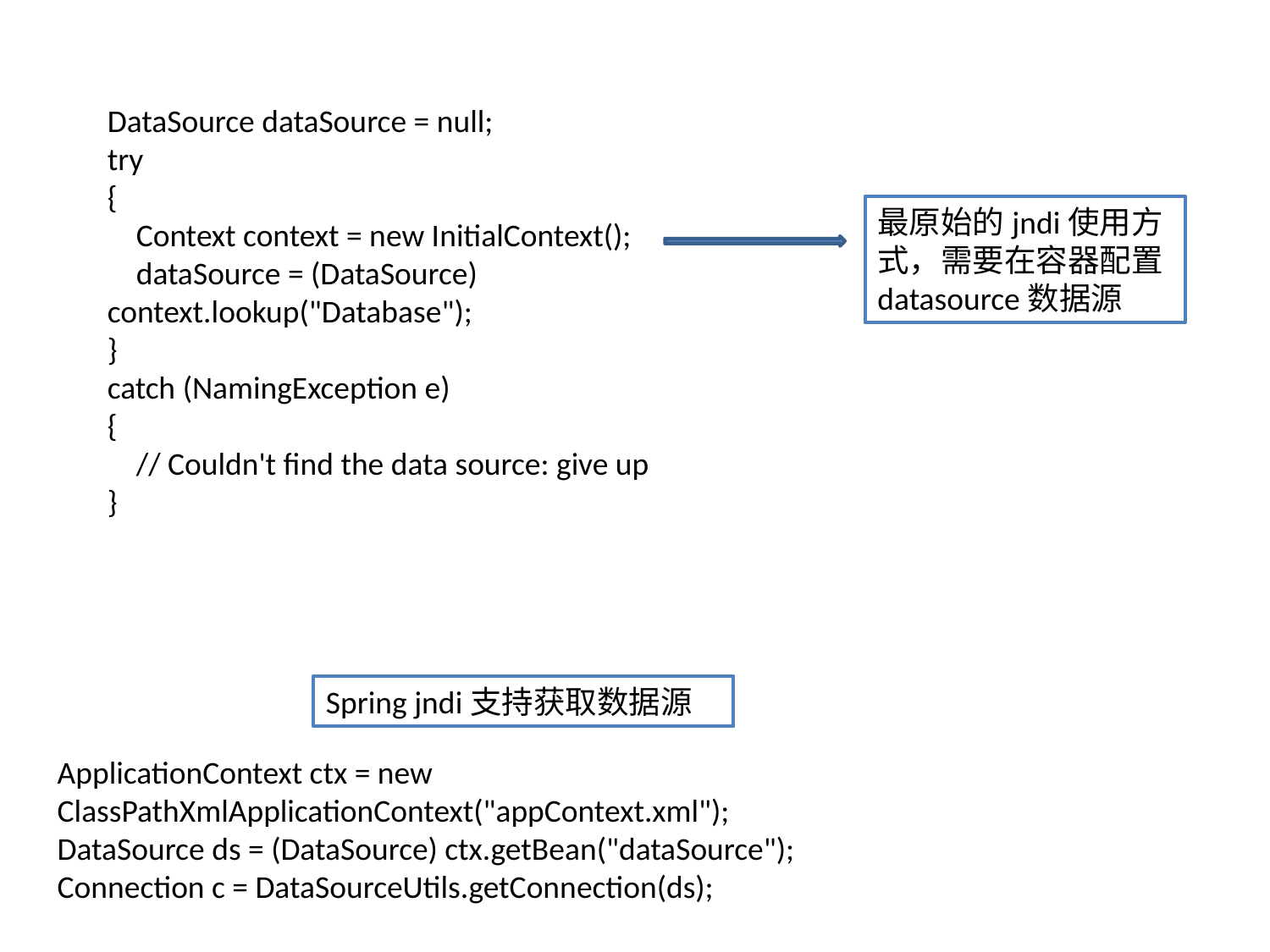

DataSource dataSource = null;
try
{
    Context context = new InitialContext();
    dataSource = (DataSource) context.lookup("Database");
}
catch (NamingException e)
{
    // Couldn't find the data source: give up
}
最原始的jndi使用方式，需要在容器配置datasource数据源

Spring jndi支持获取数据源
ApplicationContext ctx = new ClassPathXmlApplicationContext("appContext.xml");
DataSource ds = (DataSource) ctx.getBean("dataSource");
Connection c = DataSourceUtils.getConnection(ds);